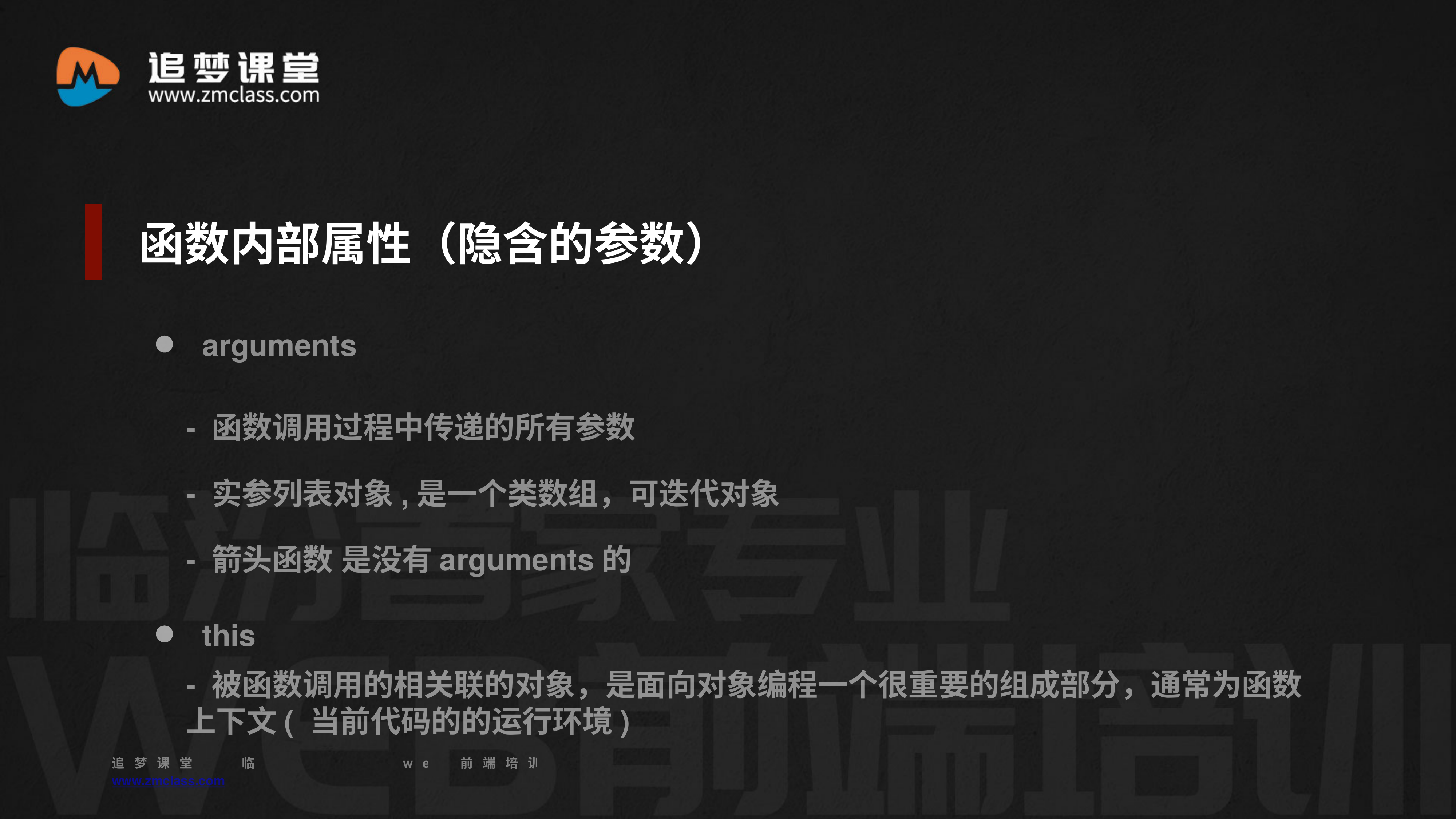

函数内部属性（隐含的参数）
arguments

- 函数调用过程中传递的所有参数
- 实参列表对象,是一个类数组，可迭代对象
- 箭头函数 是没有arguments的
this

- 被函数调用的相关联的对象，是面向对象编程一个很重要的组成部分，通常为函数上下文( 当前代码的的运行环境)
追梦课堂   临汾首家专业的web前端培训机构                                                          www.zmclass.com
30